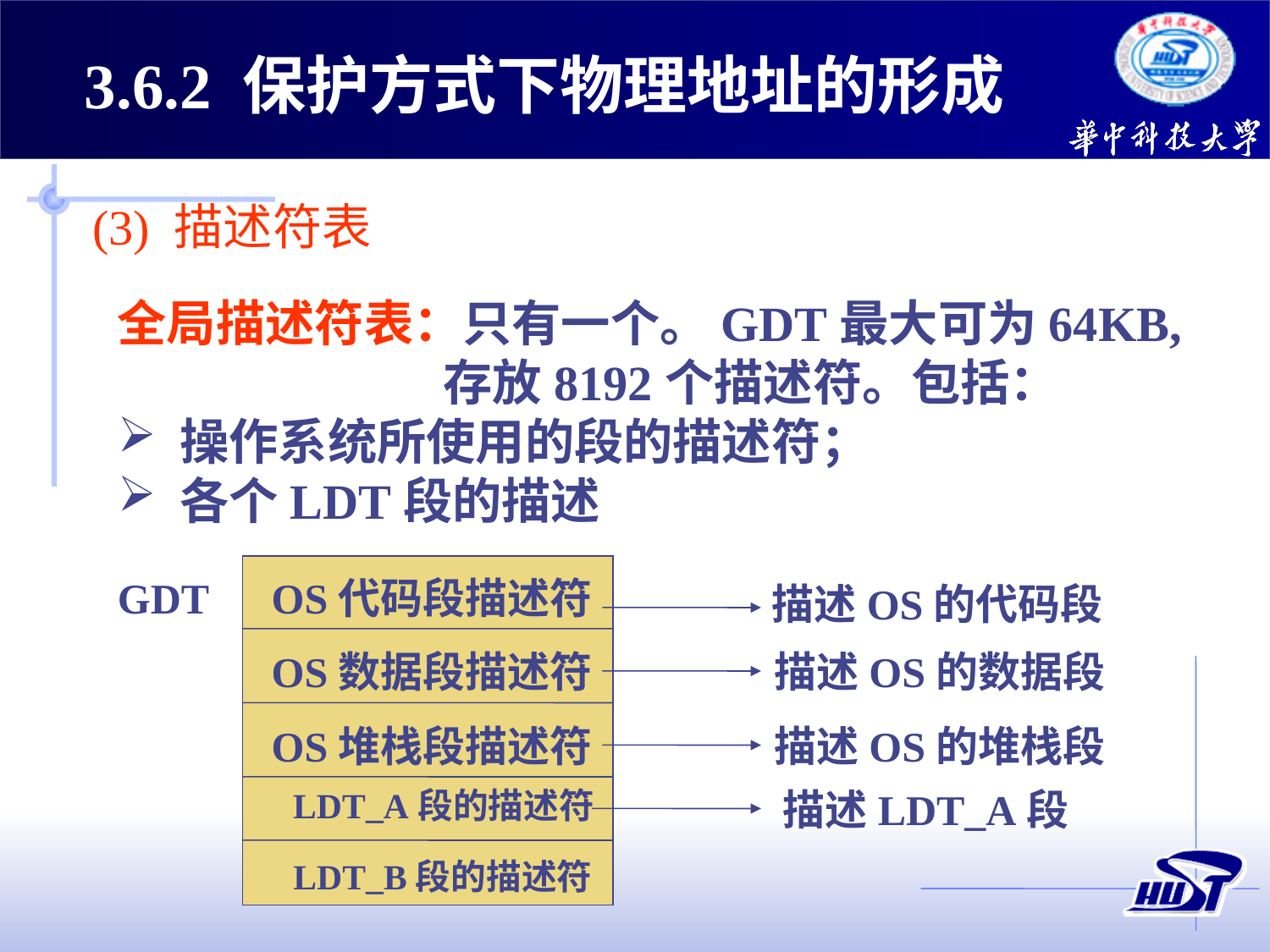

3.6.2 保护方式下物理地址的形成
(3) 描述符表
全局描述符表：只有一个。GDT最大可为64KB,
                            存放8192个描述符。包括：
 操作系统所使用的段的描述符；
 各个LDT段的描述

GDT
OS代码段描述符
描述OS的代码段

OS数据段描述符
描述OS的数据段

OS堆栈段描述符
描述OS的堆栈段

LDT_A段的描述符
描述LDT_A段

LDT_B段的描述符